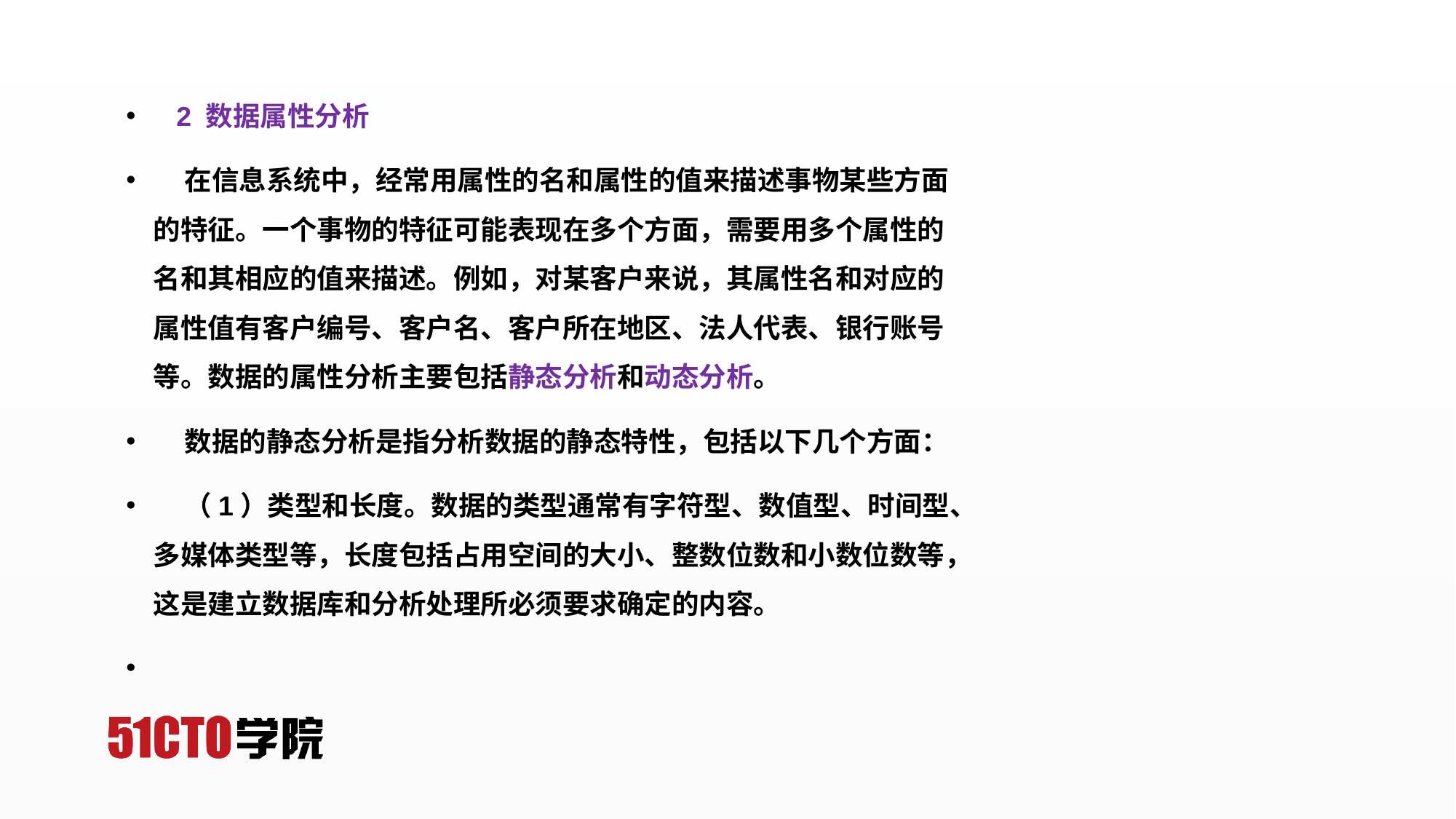

2 数据属性分析
    在信息系统中，经常用属性的名和属性的值来描述事物某些方面的特征。一个事物的特征可能表现在多个方面，需要用多个属性的名和其相应的值来描述。例如，对某客户来说，其属性名和对应的属性值有客户编号、客户名、客户所在地区、法人代表、银行账号等。数据的属性分析主要包括静态分析和动态分析。
    数据的静态分析是指分析数据的静态特性，包括以下几个方面：
    （1）类型和长度。数据的类型通常有字符型、数值型、时间型、多媒体类型等，长度包括占用空间的大小、整数位数和小数位数等，这是建立数据库和分析处理所必须要求确定的内容。